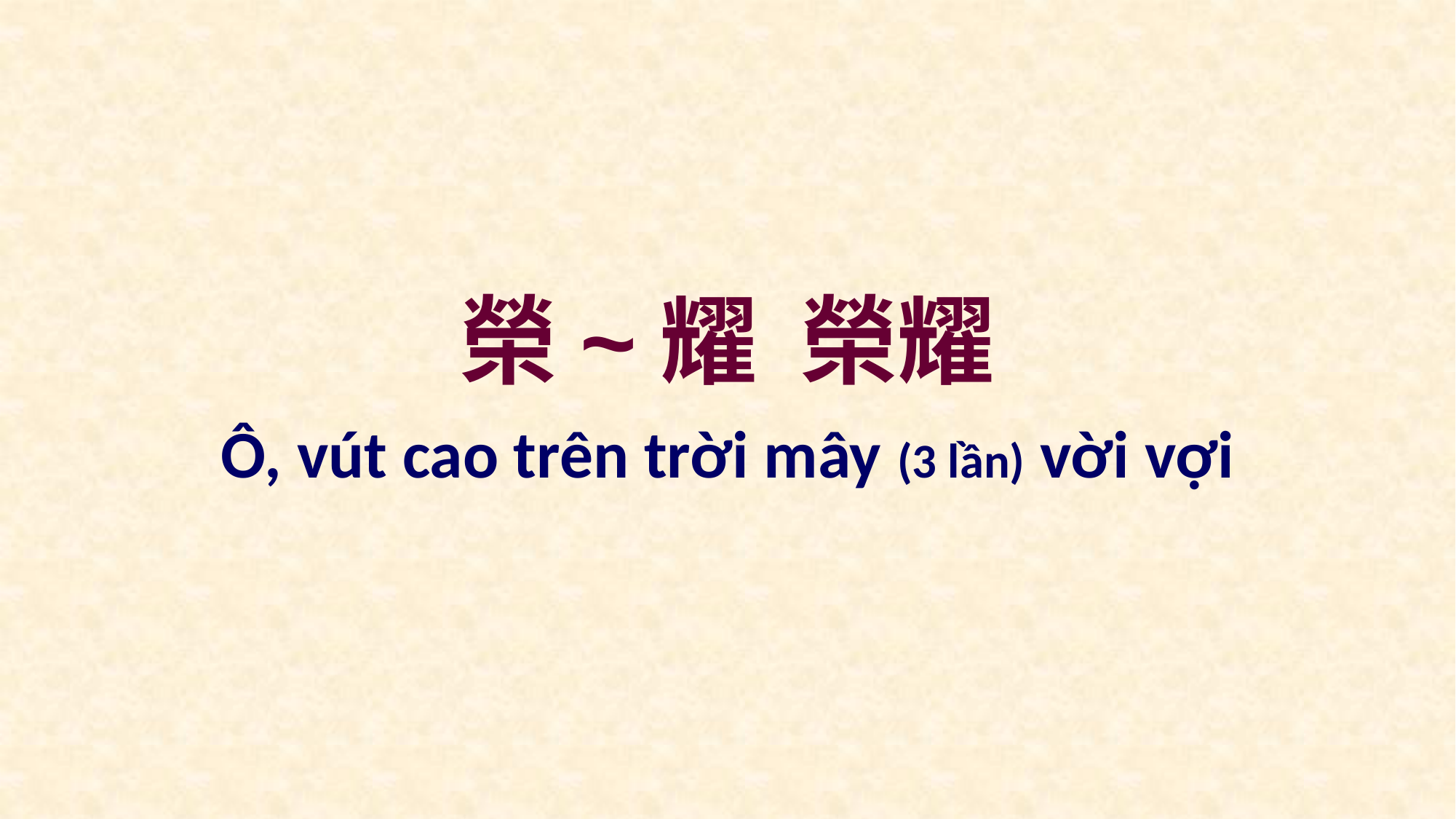

榮~耀  榮耀
Ô, vút cao trên trời mây (3 lần) vời vợi